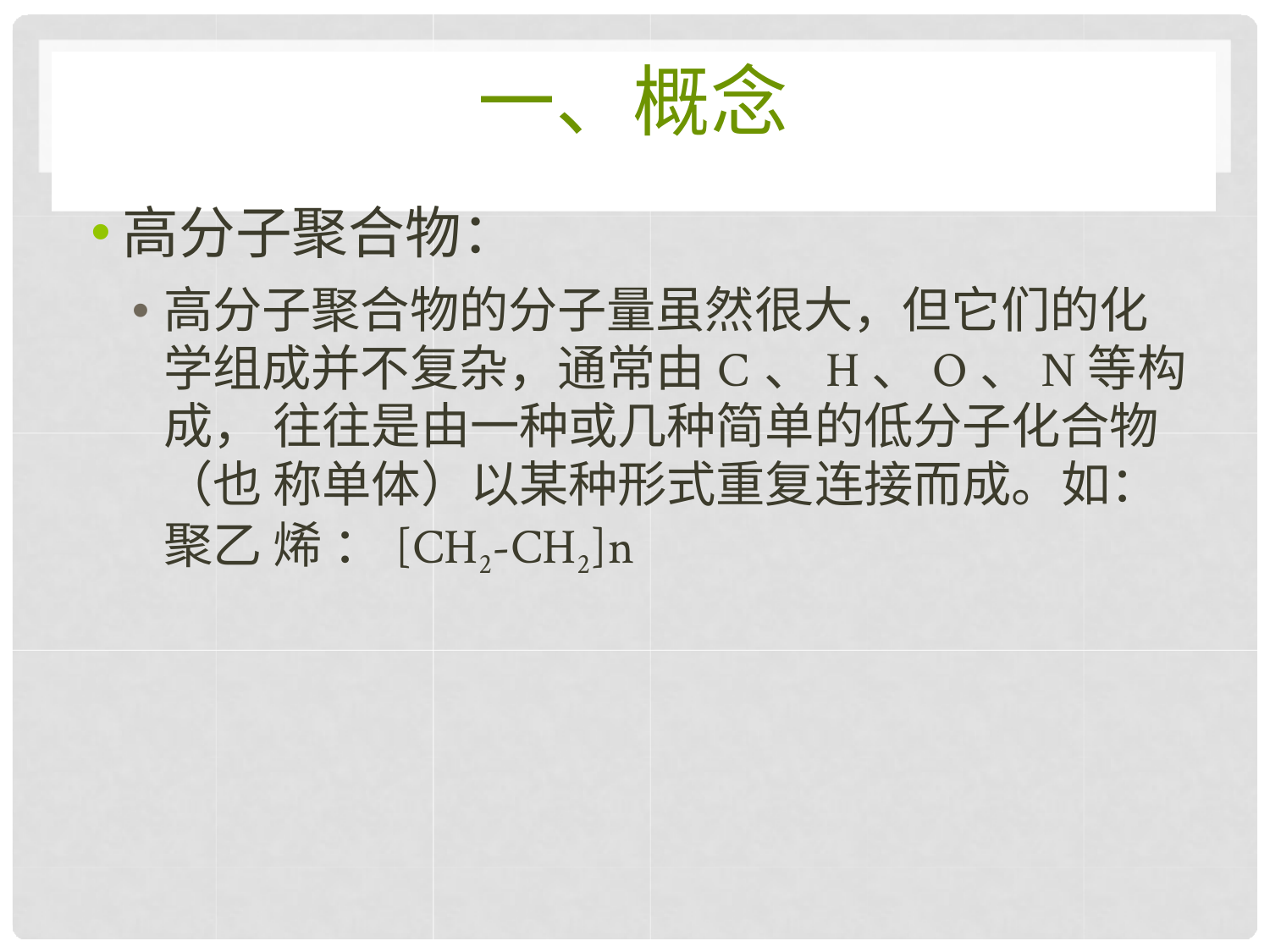

# 一、概念
高分子聚合物：
高分子聚合物的分子量虽然很大，但它们的化 学组成并不复杂，通常由C、H、O、N等构成， 往往是由一种或几种简单的低分子化合物（也 称单体）以某种形式重复连接而成。如：聚乙 烯 ：[CH2-CH2]n